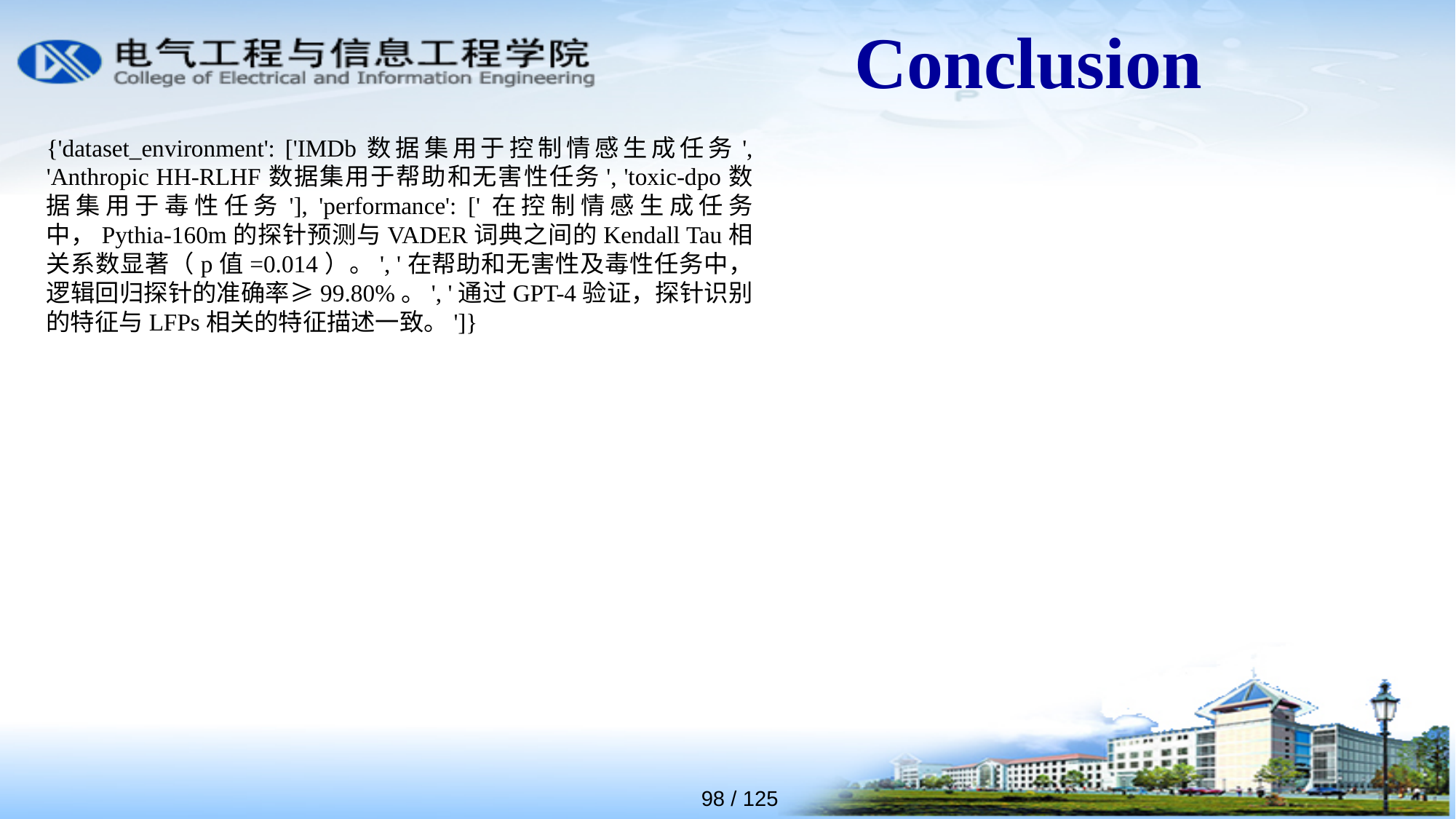

Conclusion
{'dataset_environment': ['IMDb数据集用于控制情感生成任务', 'Anthropic HH-RLHF数据集用于帮助和无害性任务', 'toxic-dpo数据集用于毒性任务'], 'performance': ['在控制情感生成任务中，Pythia-160m的探针预测与VADER词典之间的Kendall Tau相关系数显著（p值=0.014）。', '在帮助和无害性及毒性任务中，逻辑回归探针的准确率≥99.80%。', '通过GPT-4验证，探针识别的特征与LFPs相关的特征描述一致。']}
98 / 125